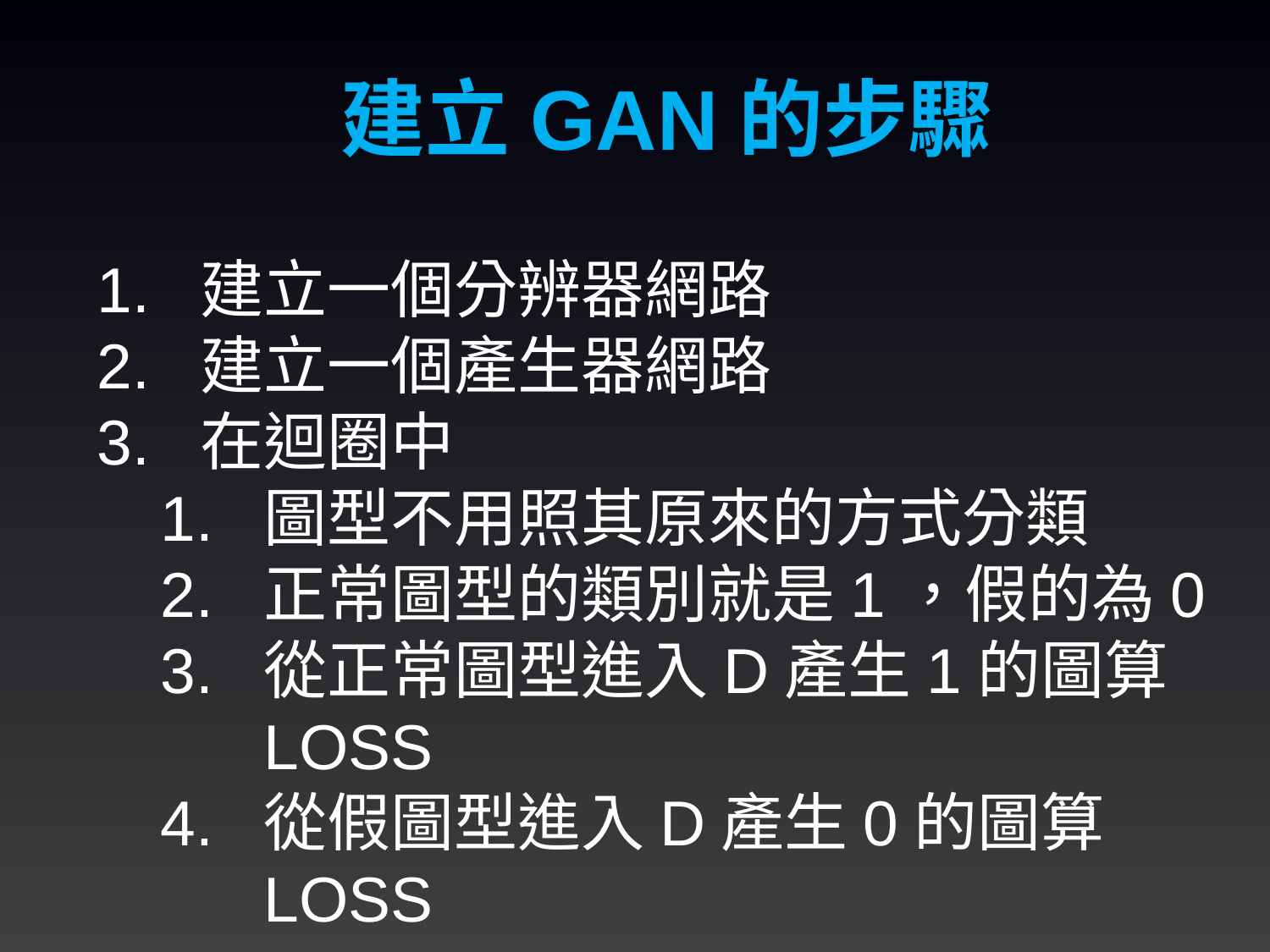

建立GAN的步驟
建立一個分辨器網路
建立一個產生器網路
在迴圈中
圖型不用照其原來的方式分類
正常圖型的類別就是1，假的為0
從正常圖型進入D產生1的圖算LOSS
從假圖型進入D產生0的圖算LOSS